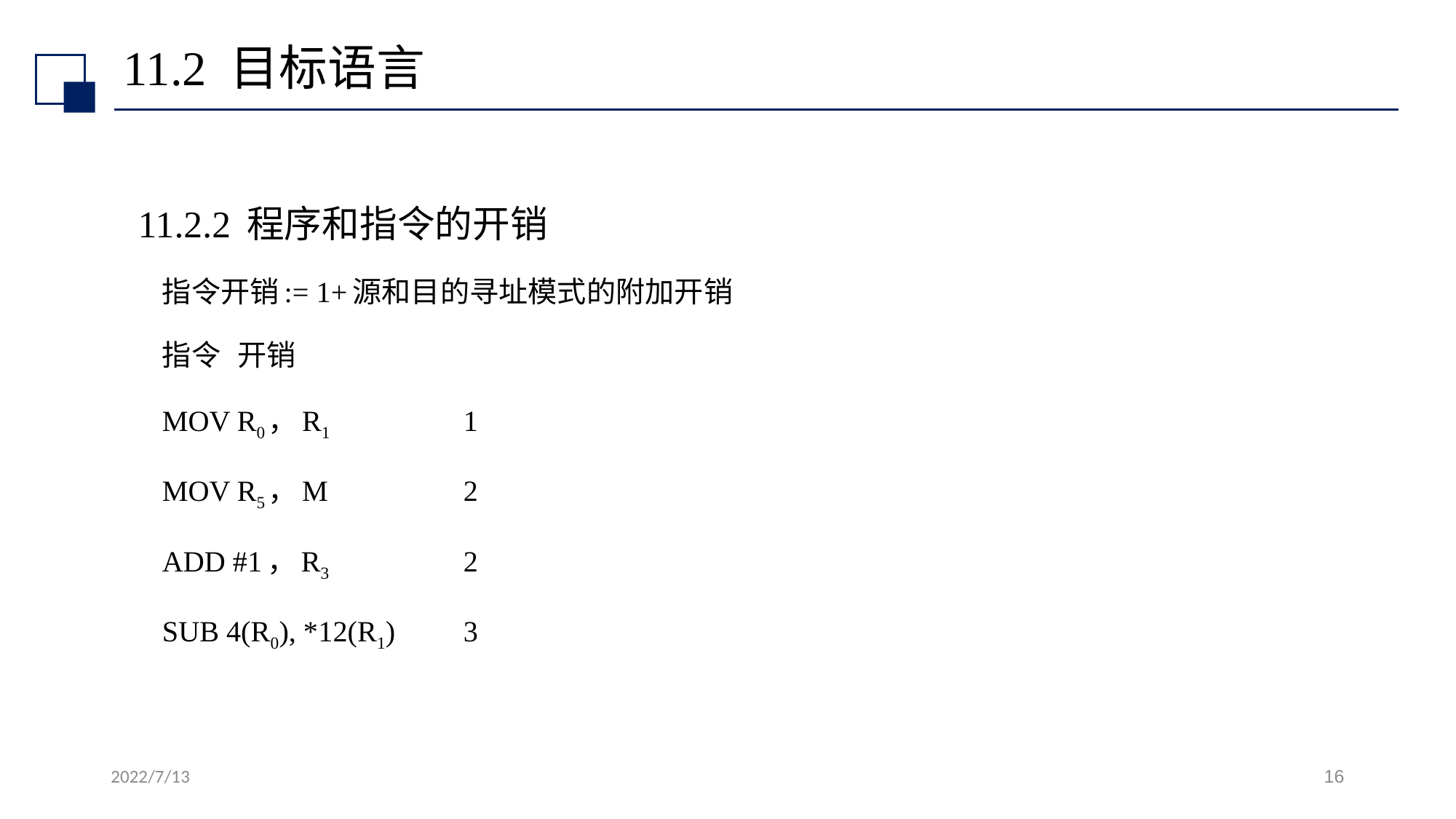

# 11.2 目标语言
11.2.2 程序和指令的开销
	指令开销:= 1+源和目的寻址模式的附加开销
		指令				开销
		MOV R0，R1		   	1
		MOV R5，M 		   	2
		ADD #1，R3	   		2
		SUB 4(R0), *12(R1)  		3
2022/7/13
16